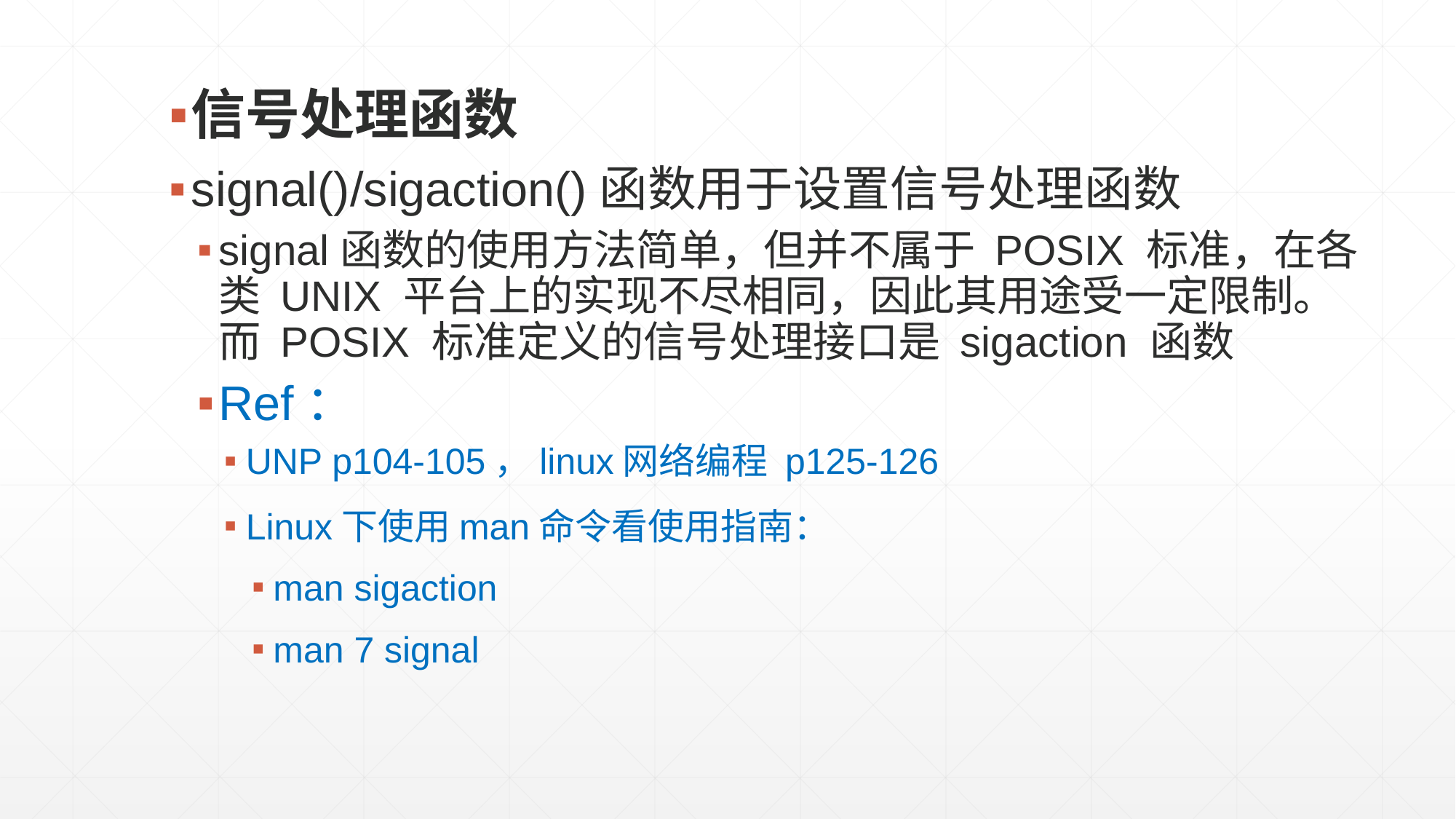

信号处理函数
signal()/sigaction()函数用于设置信号处理函数
signal函数的使用方法简单，但并不属于 POSIX 标准，在各类 UNIX 平台上的实现不尽相同，因此其用途受一定限制。而 POSIX 标准定义的信号处理接口是 sigaction 函数
Ref：
UNP p104-105，linux网络编程 p125-126
Linux下使用man命令看使用指南：
man sigaction
man 7 signal